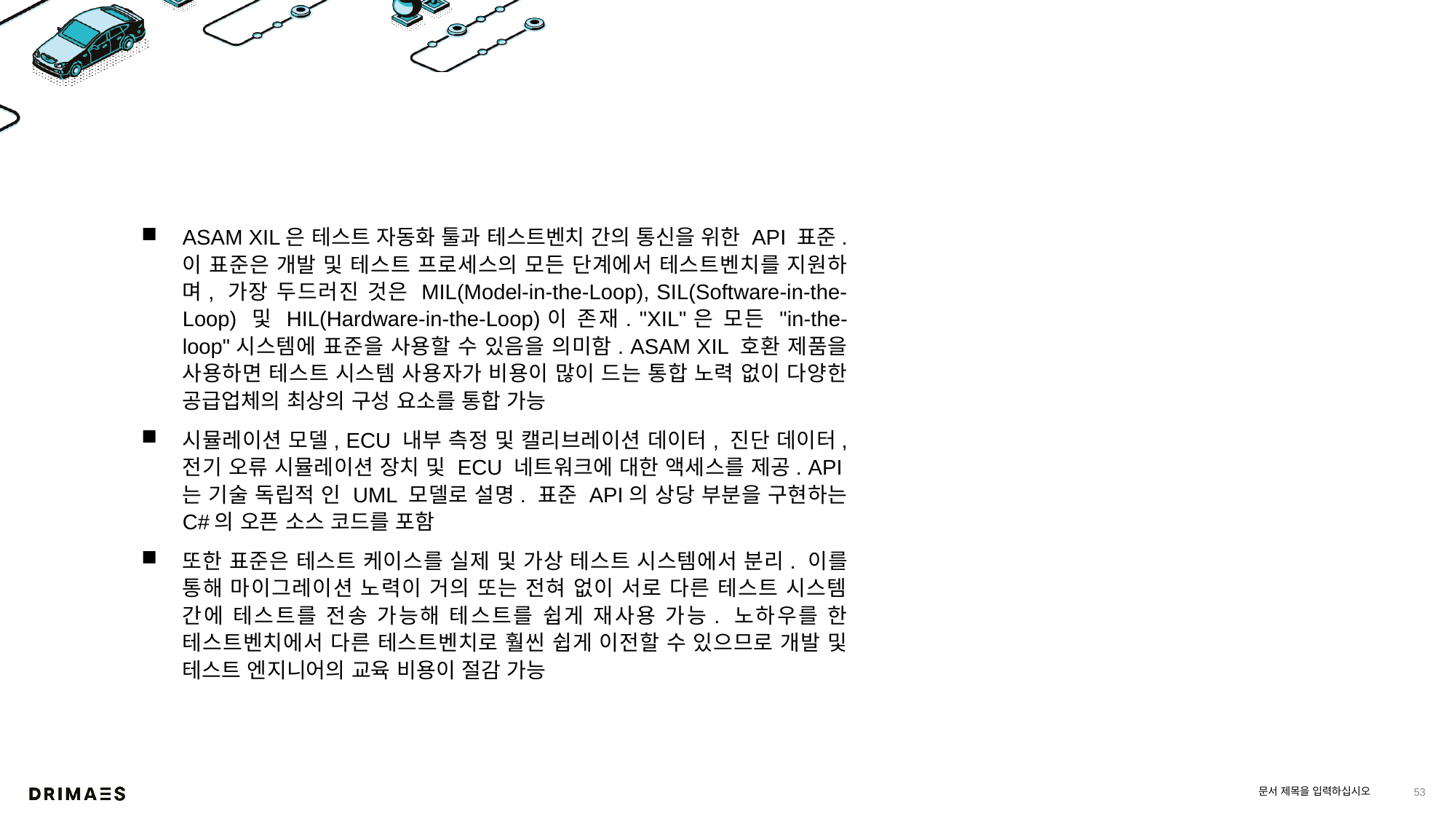

#

ASAM XIL은 테스트 자동화 툴과 테스트벤치 간의 통신을 위한 API 표준. 이 표준은 개발 및 테스트 프로세스의 모든 단계에서 테스트벤치를 지원하며, 가장 두드러진 것은 MIL(Model-in-the-Loop), SIL(Software-in-the-Loop) 및 HIL(Hardware-in-the-Loop)이 존재. "XIL"은 모든 "in-the-loop"시스템에 표준을 사용할 수 있음을 의미함. ASAM XIL 호환 제품을 사용하면 테스트 시스템 사용자가 비용이 많이 드는 통합 노력 없이 다양한 공급업체의 최상의 구성 요소를 통합 가능
시뮬레이션 모델, ECU 내부 측정 및 캘리브레이션 데이터, 진단 데이터, 전기 오류 시뮬레이션 장치 및 ECU 네트워크에 대한 액세스를 제공. API는 기술 독립적 인 UML 모델로 설명. 표준 API의 상당 부분을 구현하는 C#의 오픈 소스 코드를 포함
또한 표준은 테스트 케이스를 실제 및 가상 테스트 시스템에서 분리. 이를 통해 마이그레이션 노력이 거의 또는 전혀 없이 서로 다른 테스트 시스템 간에 테스트를 전송 가능해 테스트를 쉽게 재사용 가능. 노하우를 한 테스트벤치에서 다른 테스트벤치로 훨씬 쉽게 이전할 수 있으므로 개발 및 테스트 엔지니어의 교육 비용이 절감 가능
문서 제목을 입력하십시오